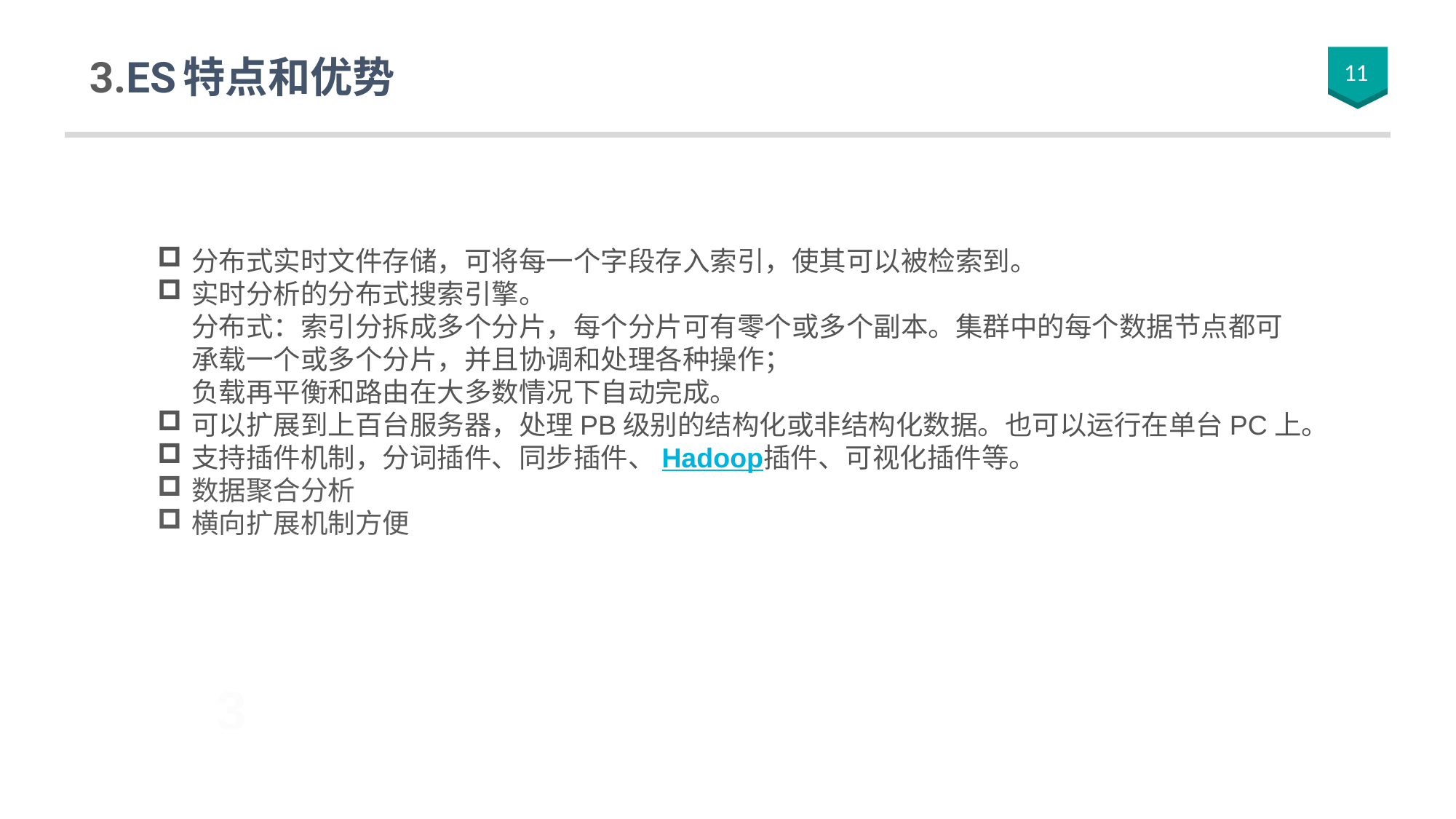

# 2.ES 基础一网打尽 3.ES特点和优势
11
分布式实时文件存储，可将每一个字段存入索引，使其可以被检索到。
实时分析的分布式搜索引擎。 
分布式：索引分拆成多个分片，每个分片可有零个或多个副本。集群中的每个数据节点都可承载一个或多个分片，并且协调和处理各种操作； 
负载再平衡和路由在大多数情况下自动完成。
可以扩展到上百台服务器，处理PB级别的结构化或非结构化数据。也可以运行在单台PC上。
支持插件机制，分词插件、同步插件、Hadoop插件、可视化插件等。
数据聚合分析
横向扩展机制方便
3